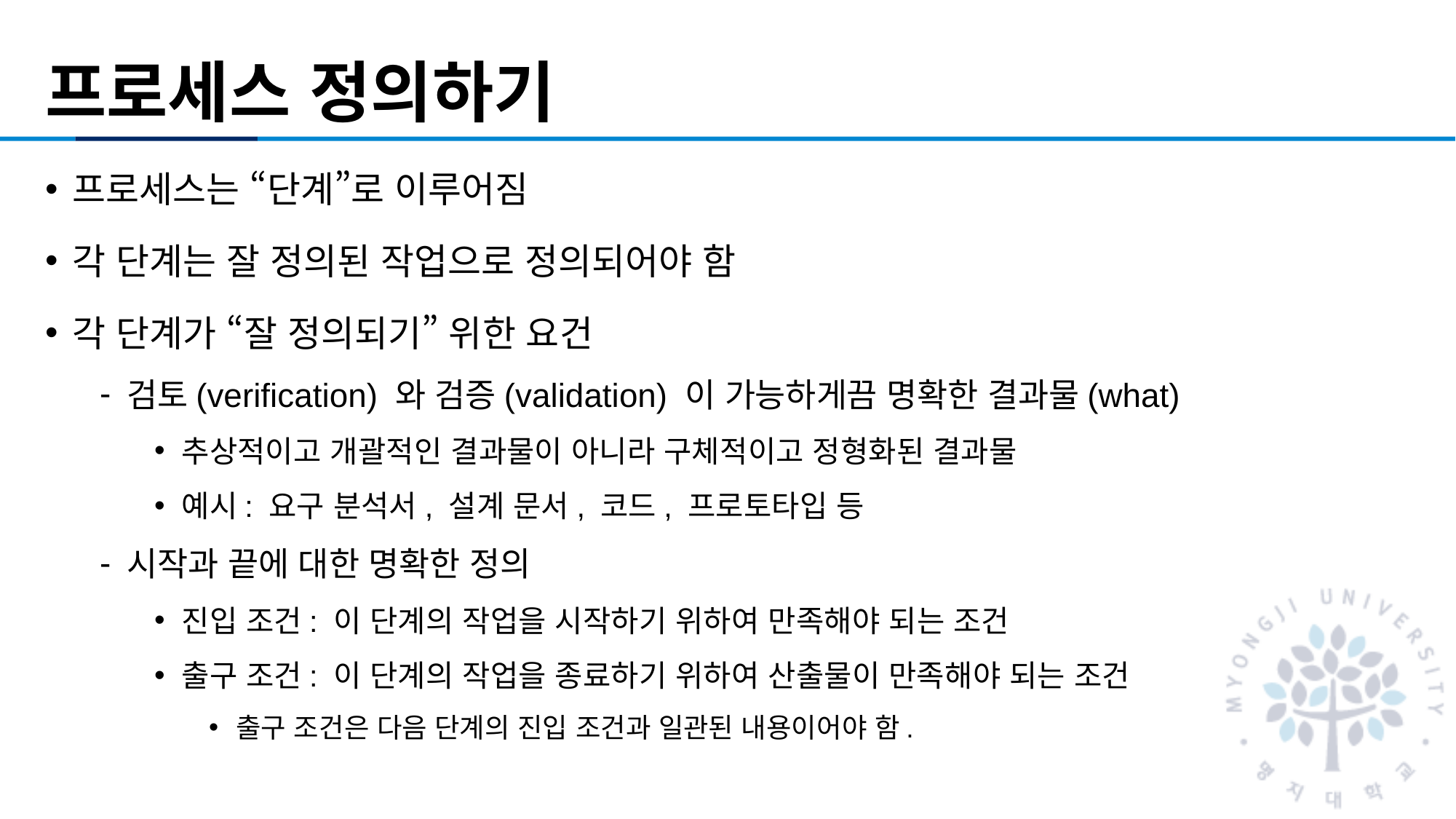

# 프로세스 정의하기
프로세스는 “단계”로 이루어짐
각 단계는 잘 정의된 작업으로 정의되어야 함
각 단계가 “잘 정의되기” 위한 요건
검토(verification) 와 검증(validation) 이 가능하게끔 명확한 결과물(what)
추상적이고 개괄적인 결과물이 아니라 구체적이고 정형화된 결과물
예시: 요구 분석서, 설계 문서, 코드, 프로토타입 등
시작과 끝에 대한 명확한 정의
진입 조건: 이 단계의 작업을 시작하기 위하여 만족해야 되는 조건
출구 조건: 이 단계의 작업을 종료하기 위하여 산출물이 만족해야 되는 조건
출구 조건은 다음 단계의 진입 조건과 일관된 내용이어야 함.